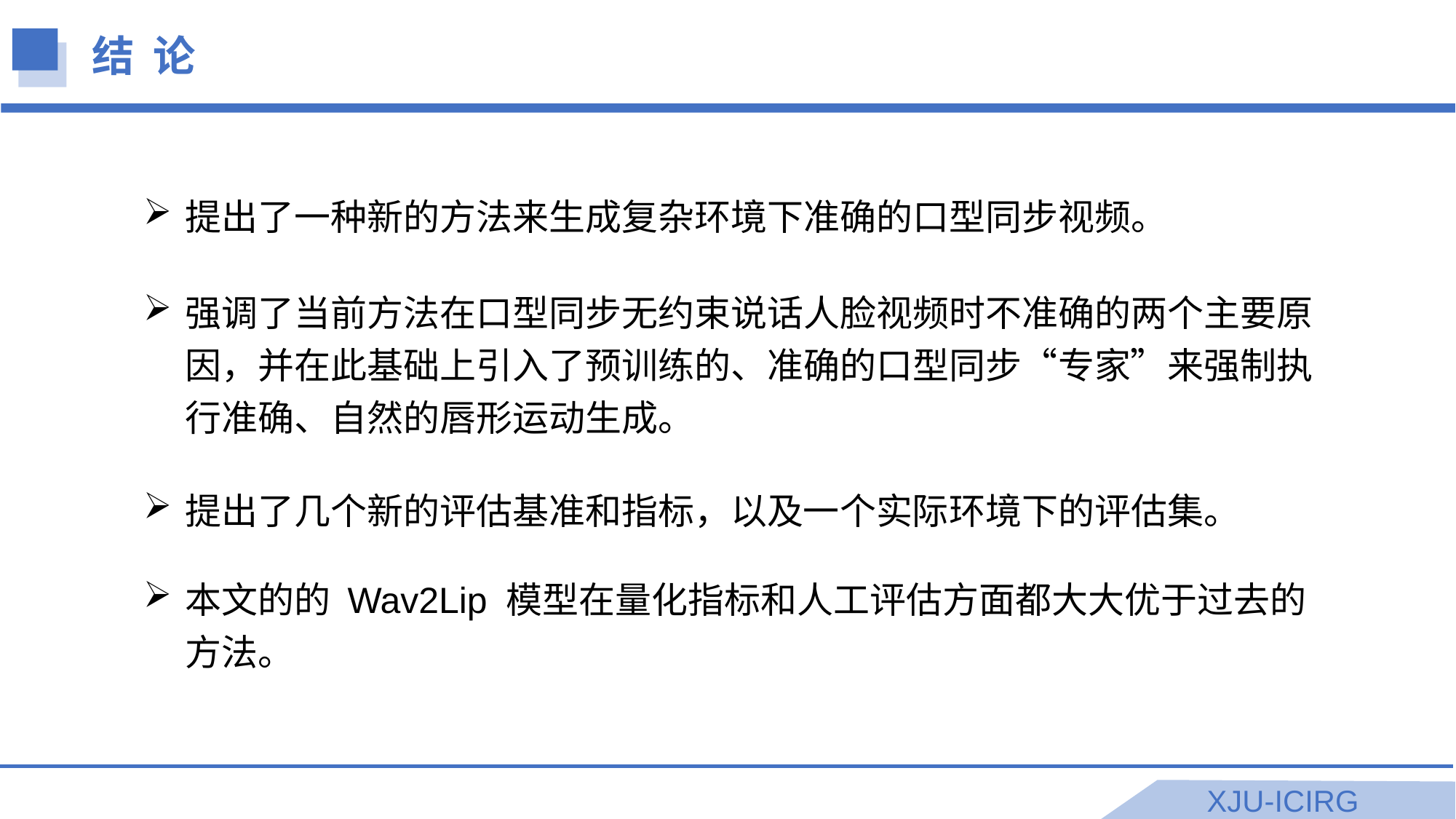

结  论

提出了一种新的方法来生成复杂环境下准确的口型同步视频。
强调了当前方法在口型同步无约束说话人脸视频时不准确的两个主要原因，并在此基础上引入了预训练的、准确的口型同步“专家”来强制执行准确、自然的唇形运动生成。
提出了几个新的评估基准和指标，以及一个实际环境下的评估集。
本文的的 Wav2Lip 模型在量化指标和人工评估方面都大大优于过去的方法。
XJU-ICIRG